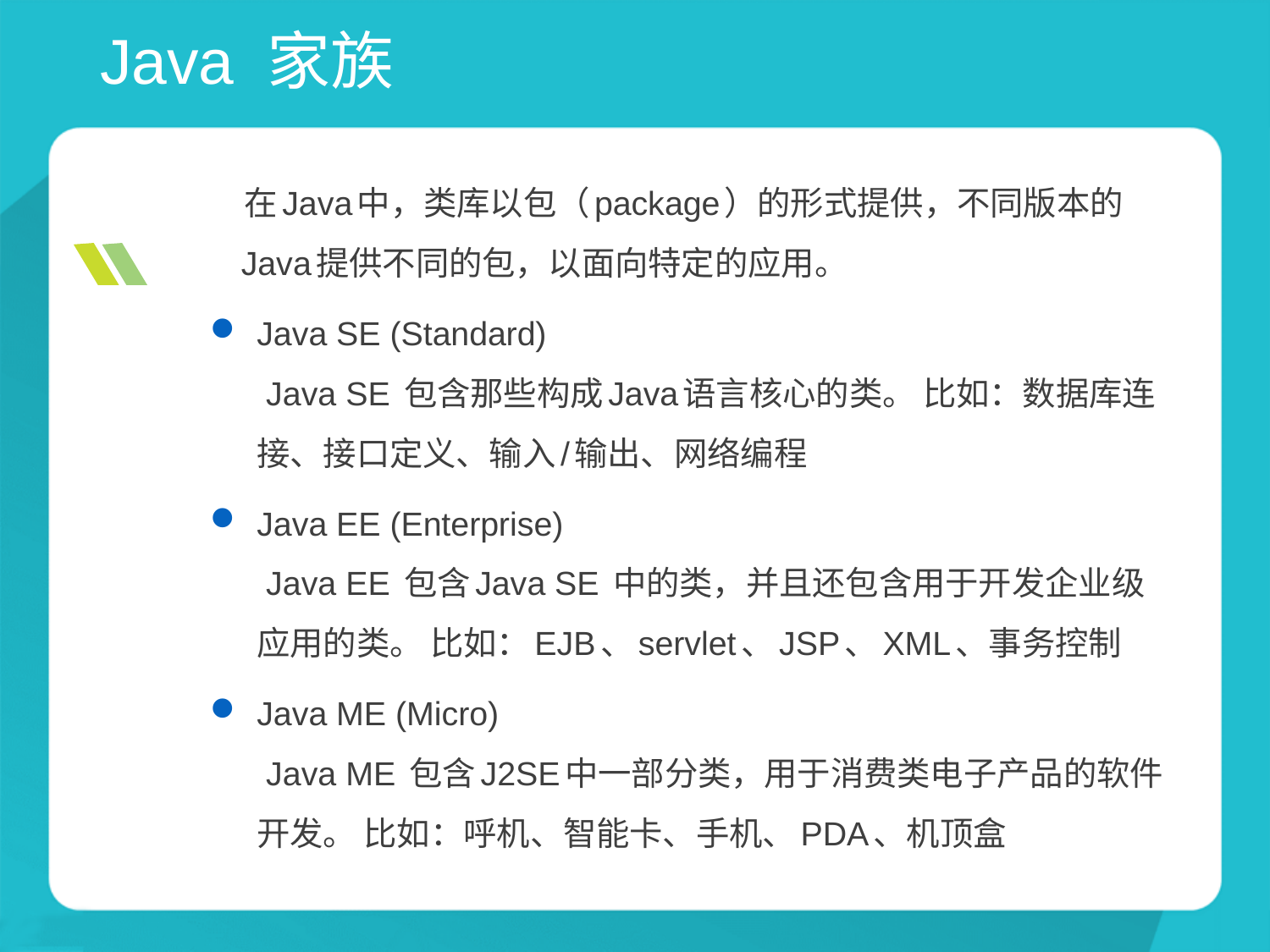

# Java 家族
    在Java中，类库以包（package）的形式提供，不同版本的Java提供不同的包，以面向特定的应用。
Java SE (Standard)
 Java SE 包含那些构成Java语言核心的类。 比如：数据库连接、接口定义、输入/输出、网络编程
Java EE (Enterprise)
 Java EE 包含Java SE 中的类，并且还包含用于开发企业级应用的类。 比如：EJB、servlet、JSP、XML、事务控制
Java ME (Micro)
 Java ME 包含J2SE中一部分类，用于消费类电子产品的软件开发。 比如：呼机、智能卡、手机、PDA、机顶盒